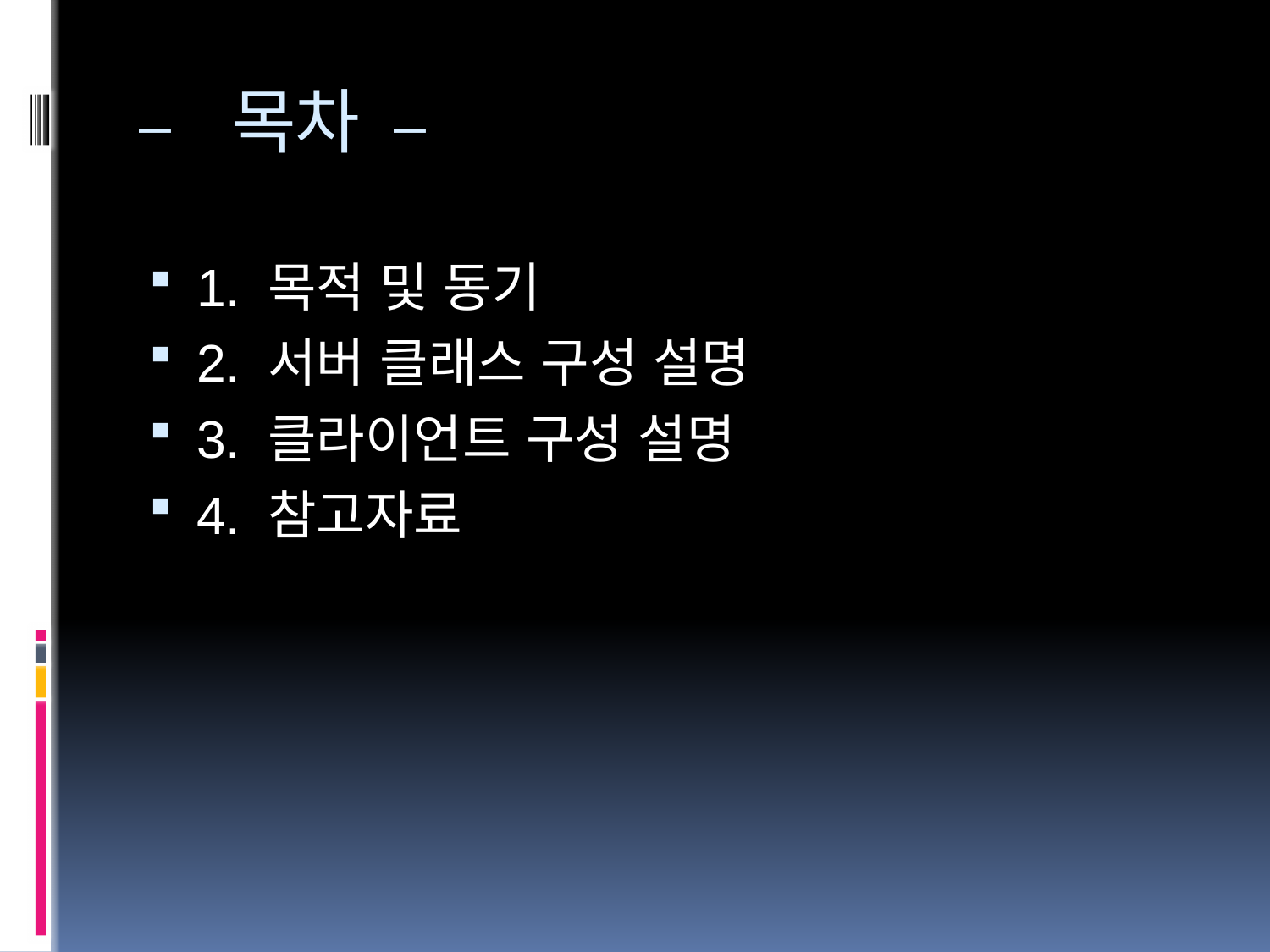

# - 목차 -
1. 목적 및 동기
2. 서버 클래스 구성 설명
3. 클라이언트 구성 설명
4. 참고자료